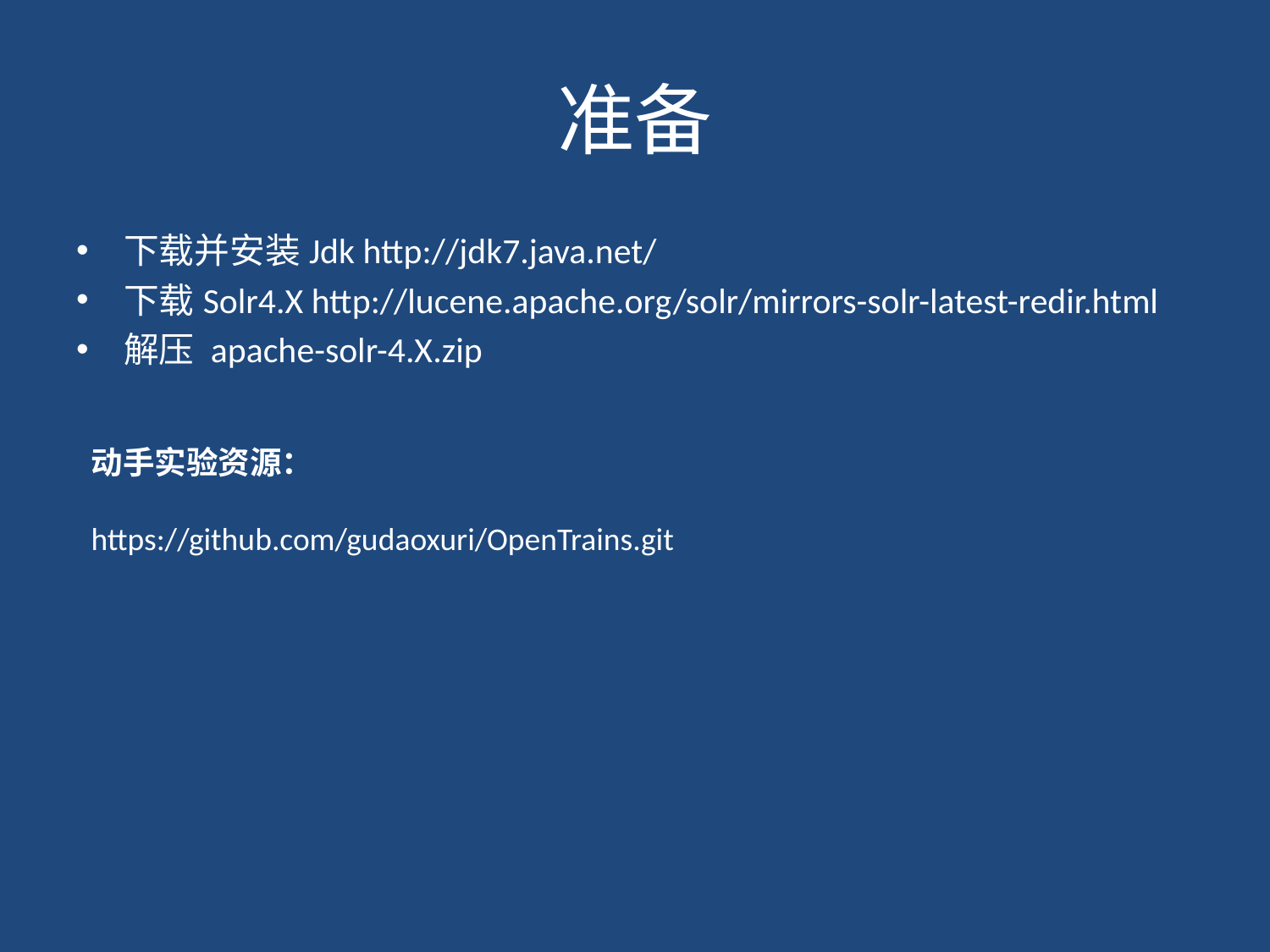

# 准备
下载并安装Jdk http://jdk7.java.net/
下载Solr4.X http://lucene.apache.org/solr/mirrors-solr-latest-redir.html
解压 apache-solr-4.X.zip

动手实验资源：

https://github.com/gudaoxuri/OpenTrains.git